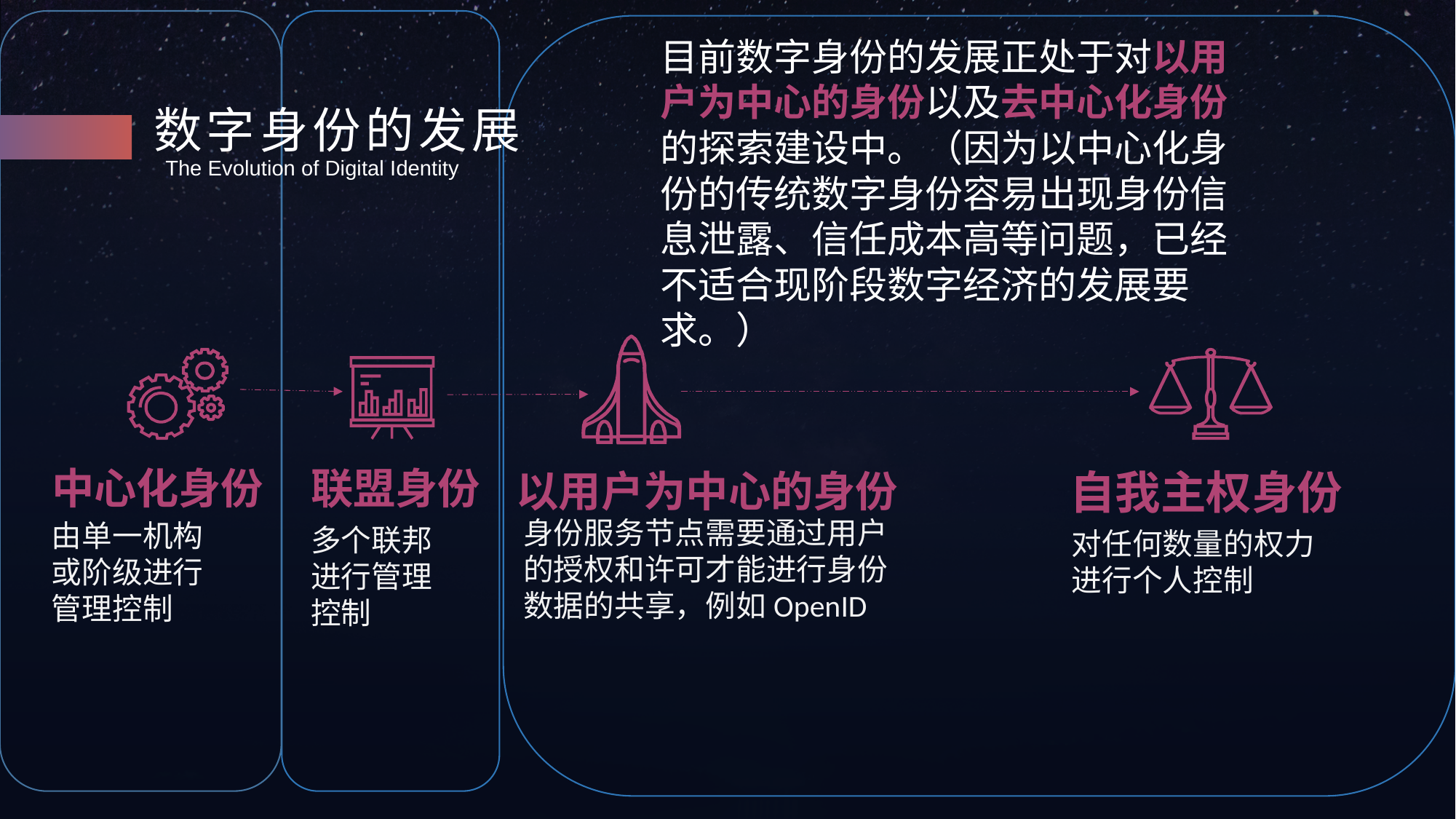

目前数字身份的发展正处于对以用户为中心的身份以及去中心化身份的探索建设中。（因为以中心化身份的传统数字身份容易出现身份信息泄露、信任成本高等问题，已经不适合现阶段数字经济的发展要求。）
数字身份的发展

The Evolution of Digital Identity

中心化身份
联盟身份
自我主权身份
以用户为中心的身份
身份服务节点需要通过用户的授权和许可才能进行身份数据的共享，例如OpenID
由单一机构
或阶级进行
管理控制
多个联邦
进行管理
控制
对任何数量的权力
进行个人控制